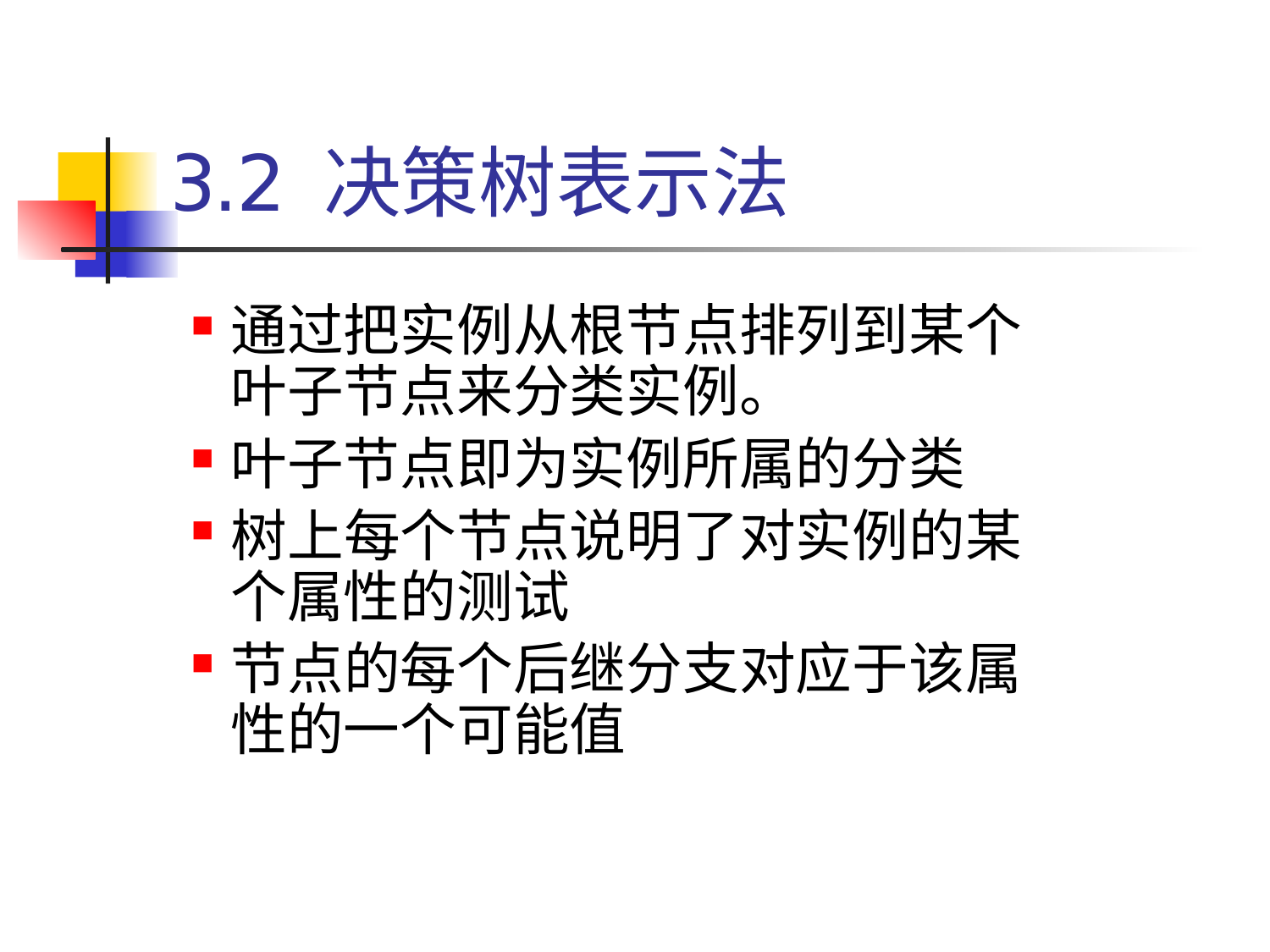

# 3.2 决策树表示法
通过把实例从根节点排列到某个叶子节点来分类实例。
叶子节点即为实例所属的分类
树上每个节点说明了对实例的某个属性的测试
节点的每个后继分支对应于该属性的一个可能值